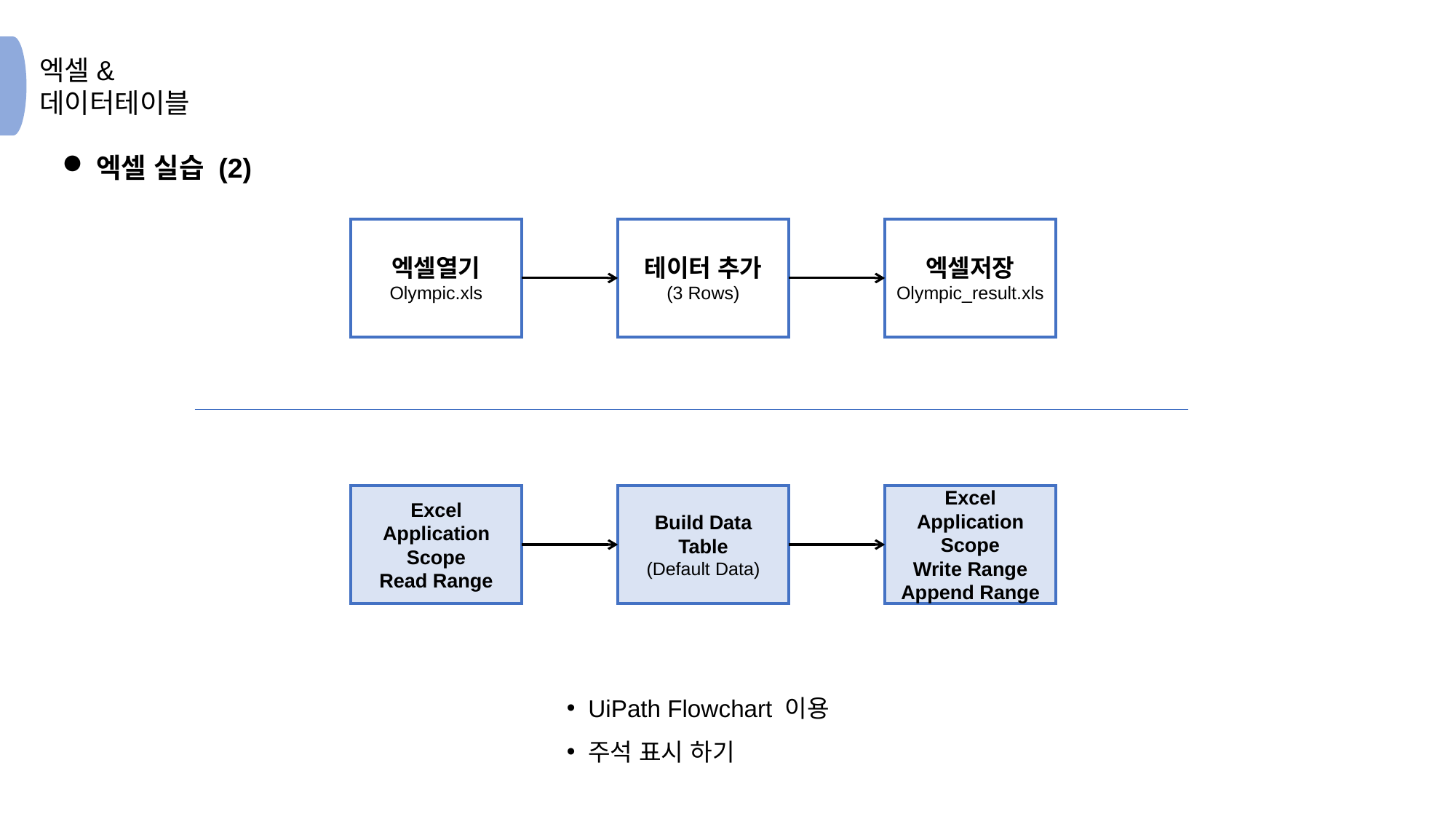

엑셀 실습 (2)
엑셀열기
Olympic.xls
테이터 추가
(3 Rows)
엑셀저장
Olympic_result.xls
Excel Application Scope
Read Range
Build Data Table
(Default Data)
Excel Application Scope
Write Range
Append Range
UiPath Flowchart 이용
주석 표시 하기